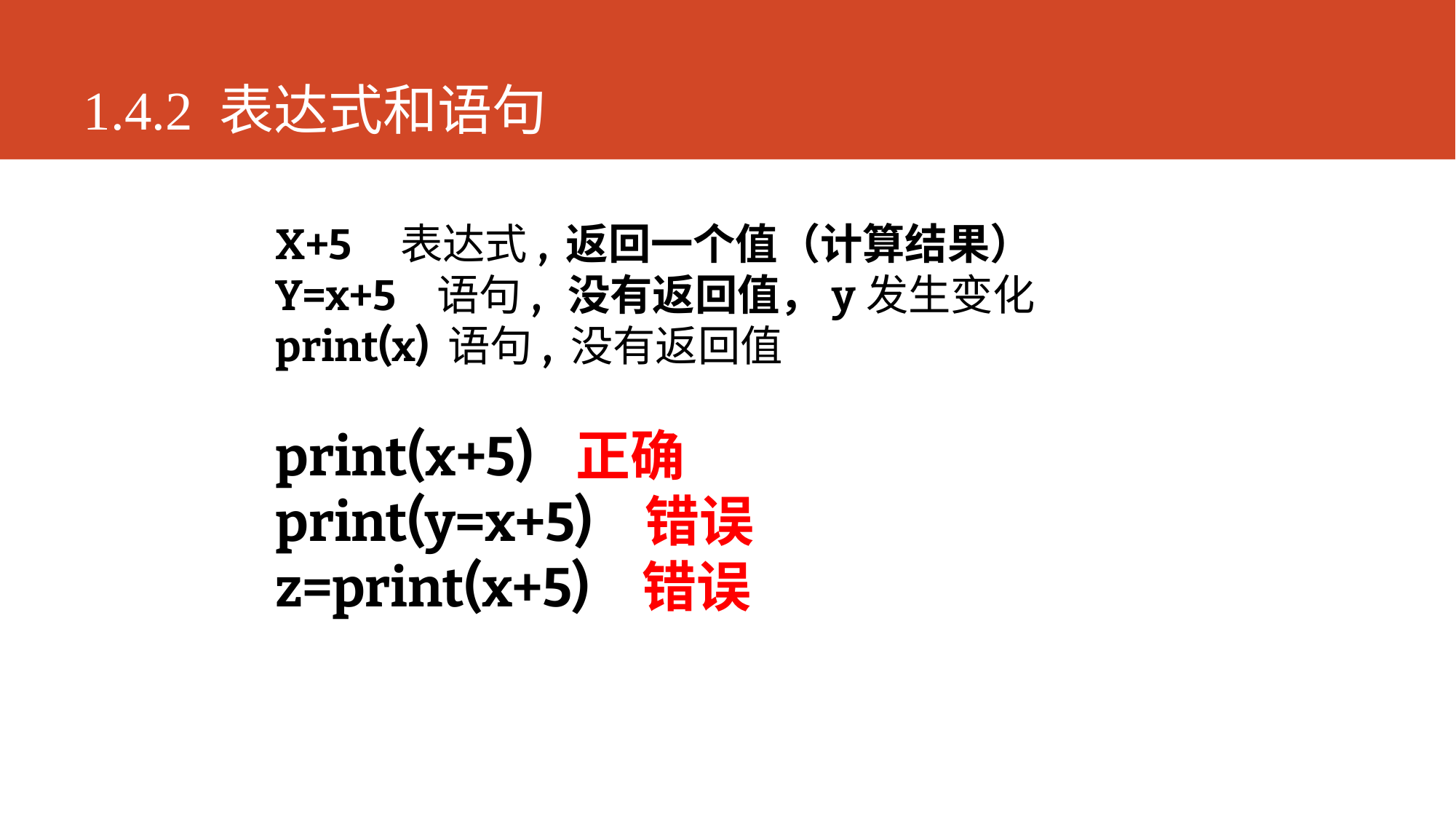

# 1.4.2 表达式和语句
X+5     表达式, 返回一个值（计算结果）
Y=x+5    语句,  没有返回值，y发生变化
print(x) 语句, 没有返回值

print(x+5)   正确
print(y=x+5)    错误
z=print(x+5)    错误